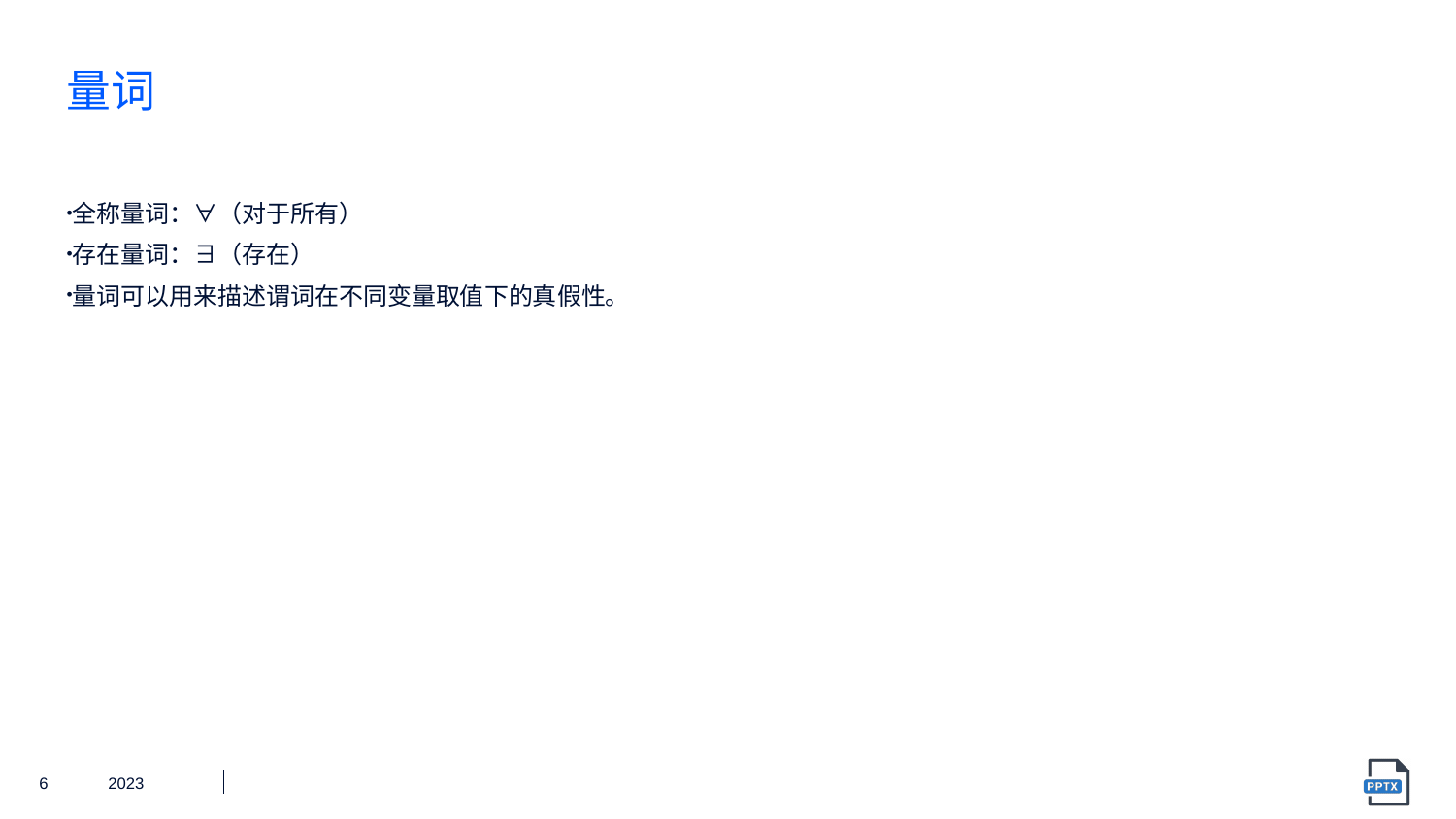

量词

全称量词：∀（对于所有）
存在量词：∃（存在）
量词可以用来描述谓词在不同变量取值下的真假性。